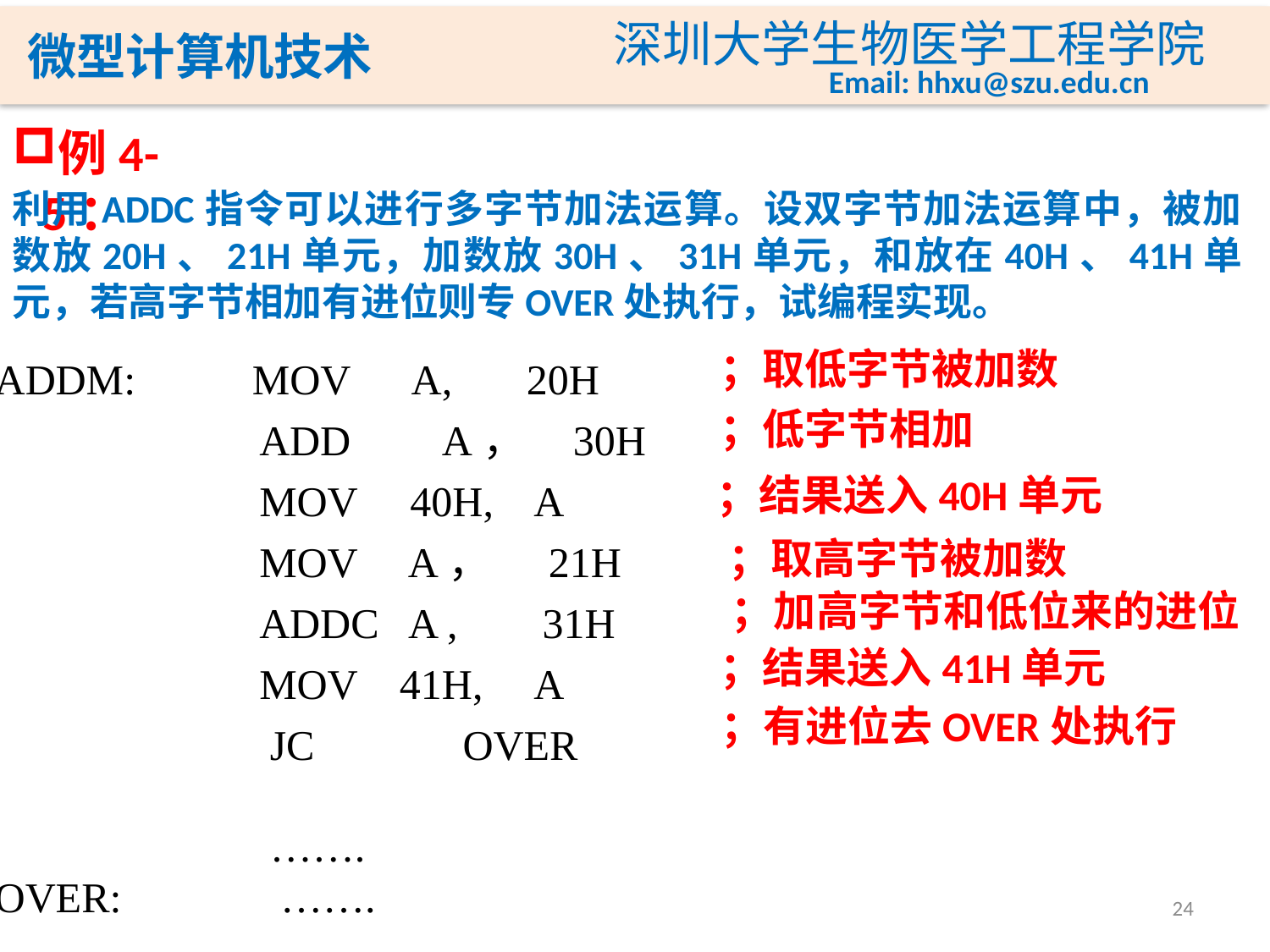

例4-5：
利用ADDC指令可以进行多字节加法运算。设双字节加法运算中，被加数放20H、21H单元，加数放30H、31H单元，和放在40H、41H单元，若高字节相加有进位则专OVER处执行，试编程实现。
ADDM:           MOV      A,       20H
                         ADD　   A，    30H
                         MOV     40H,    A
                         MOV     A，     21H
                         ADDC   A ,        31H
                         MOV    41H,     A
                          JC              OVER

                          …….
OVER:               …….
；取低字节被加数
；低字节相加
；结果送入40H单元
；取高字节被加数
；加高字节和低位来的进位
；结果送入41H单元
；有进位去OVER处执行
24